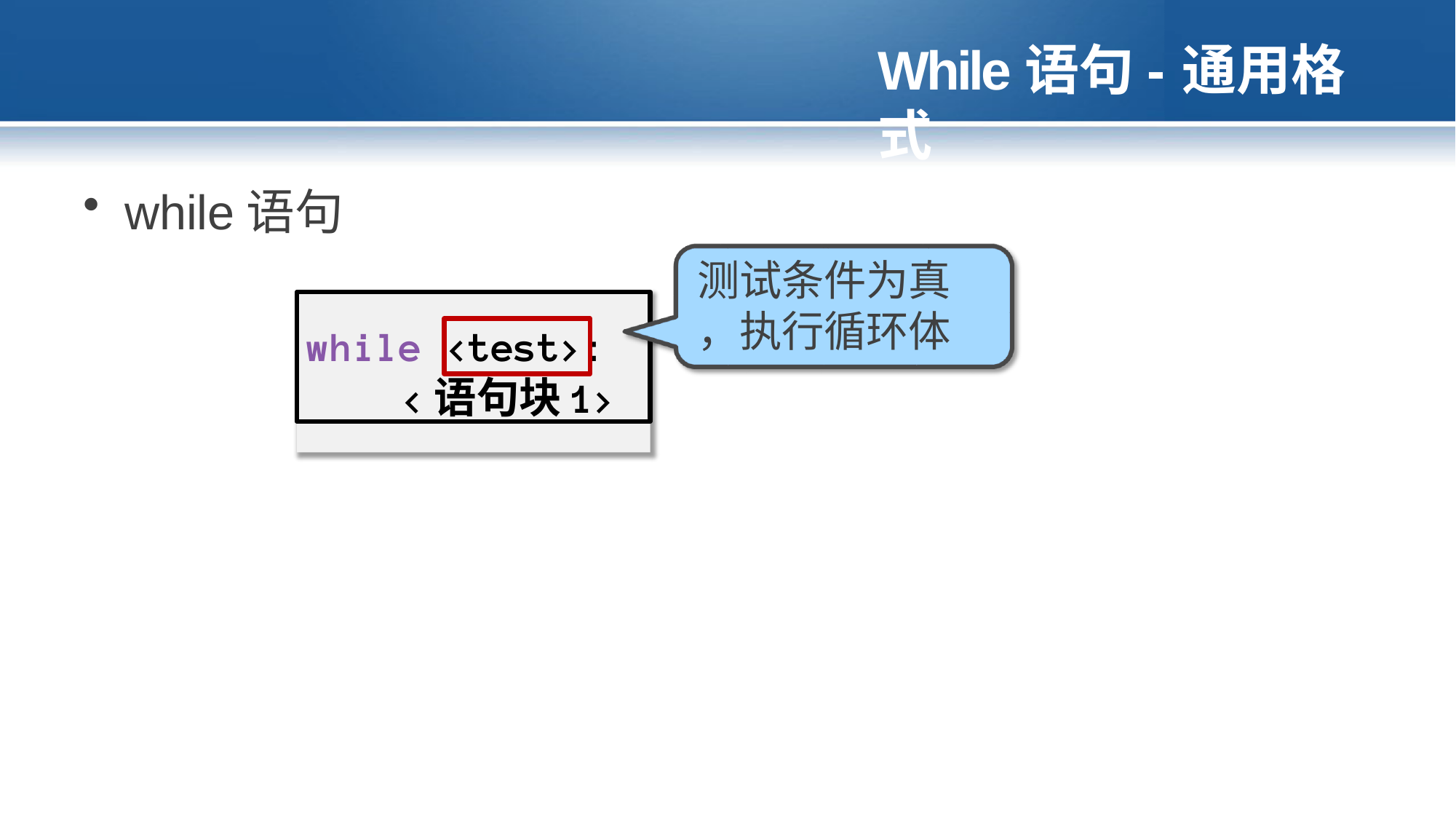

# While语句-通用格式
while语句

测试条件为真
，执行循环体

while <test>:
<语句块1>